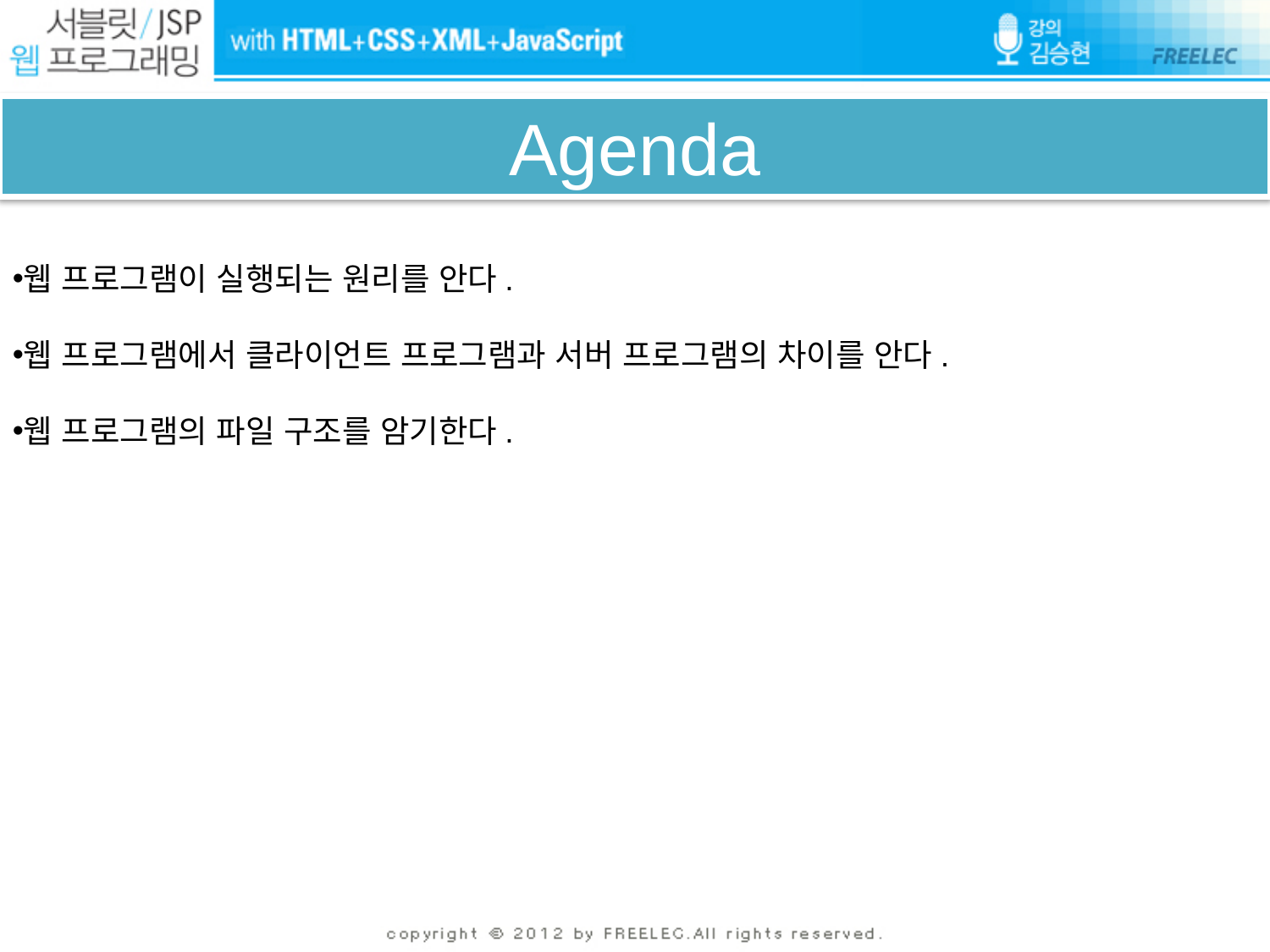

# Agenda
웹 프로그램이 실행되는 원리를 안다.

웹 프로그램에서 클라이언트 프로그램과 서버 프로그램의 차이를 안다.

웹 프로그램의 파일 구조를 암기한다.